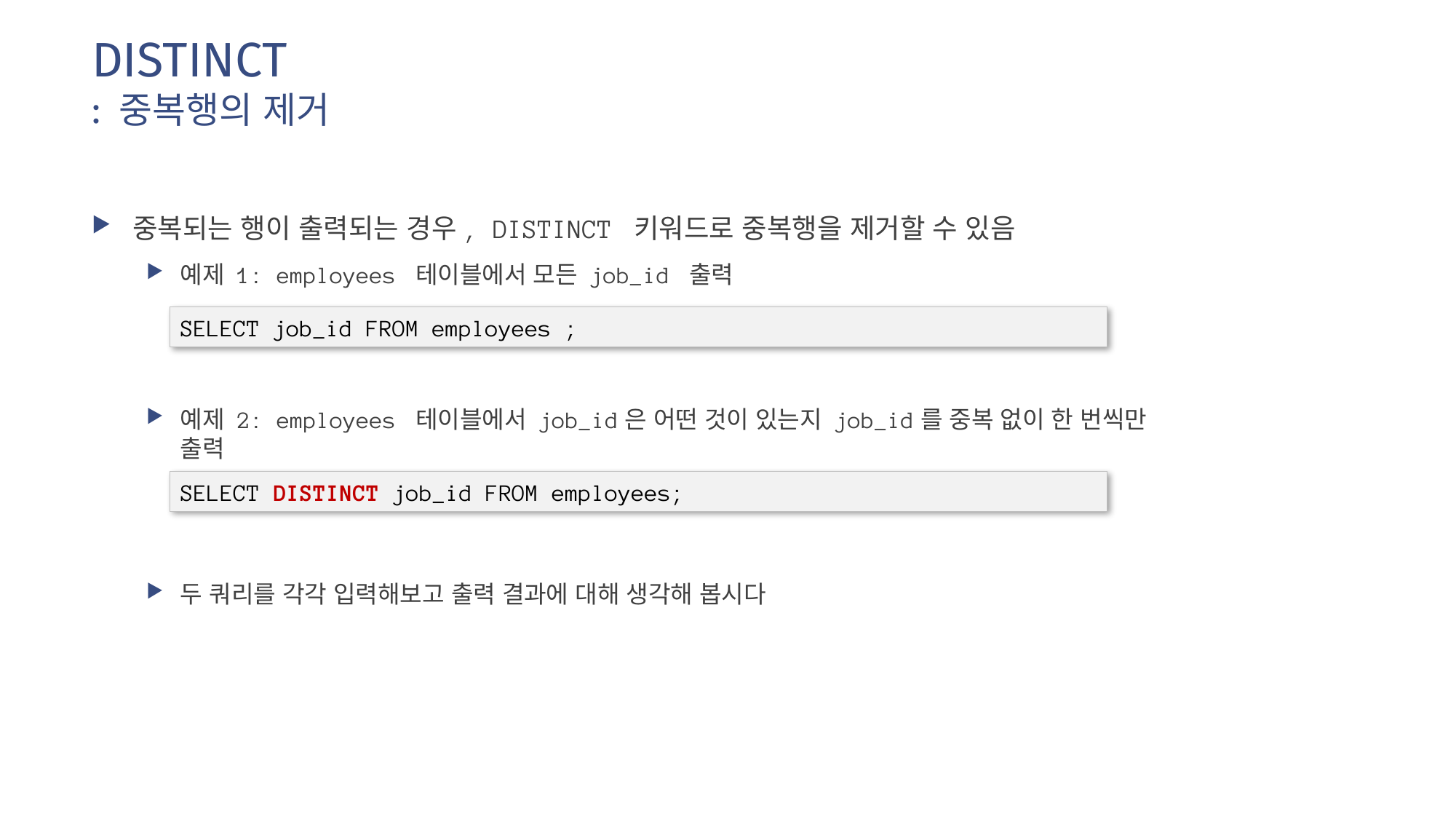

# DISTINCT : 중복행의 제거

중복되는 행이 출력되는 경우, DISTINCT 키워드로 중복행을 제거할 수 있음
예제 1: employees 테이블에서 모든 job_id 출력

예제 2: employees 테이블에서 job_id은 어떤 것이 있는지 job_id를 중복 없이 한 번씩만 출력

두 쿼리를 각각 입력해보고 출력 결과에 대해 생각해 봅시다
SELECT job_id FROM employees ;
SELECT DISTINCT job_id FROM employees;